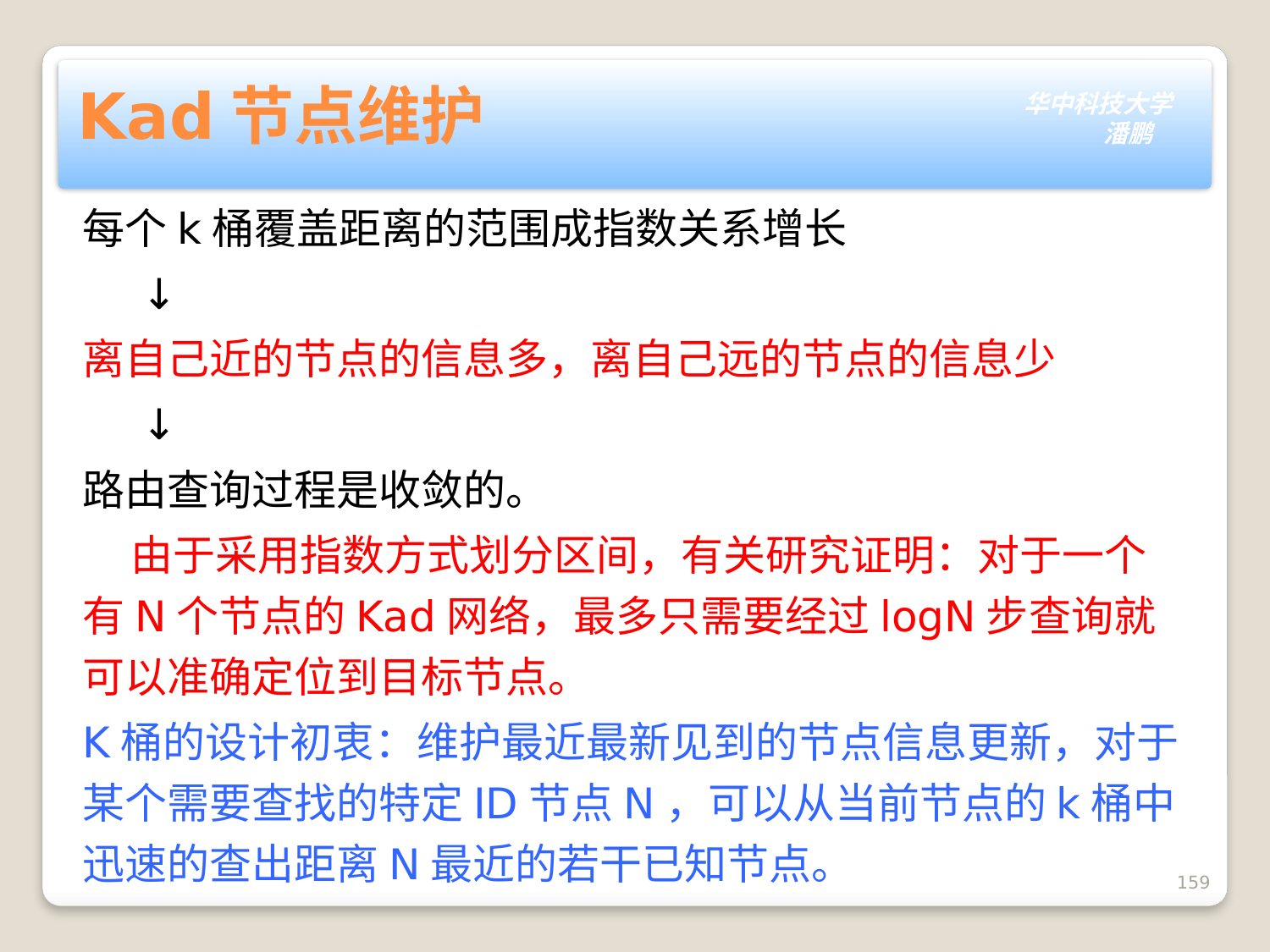

# Kad节点维护
每个k桶覆盖距离的范围成指数关系增长
     ↓
离自己近的节点的信息多，离自己远的节点的信息少
     ↓
路由查询过程是收敛的。
    由于采用指数方式划分区间，有关研究证明：对于一个有N个节点的Kad网络，最多只需要经过logN步查询就可以准确定位到目标节点。
K桶的设计初衷：维护最近最新见到的节点信息更新，对于某个需要查找的特定ID节点N，可以从当前节点的k桶中迅速的查出距离N最近的若干已知节点。
159